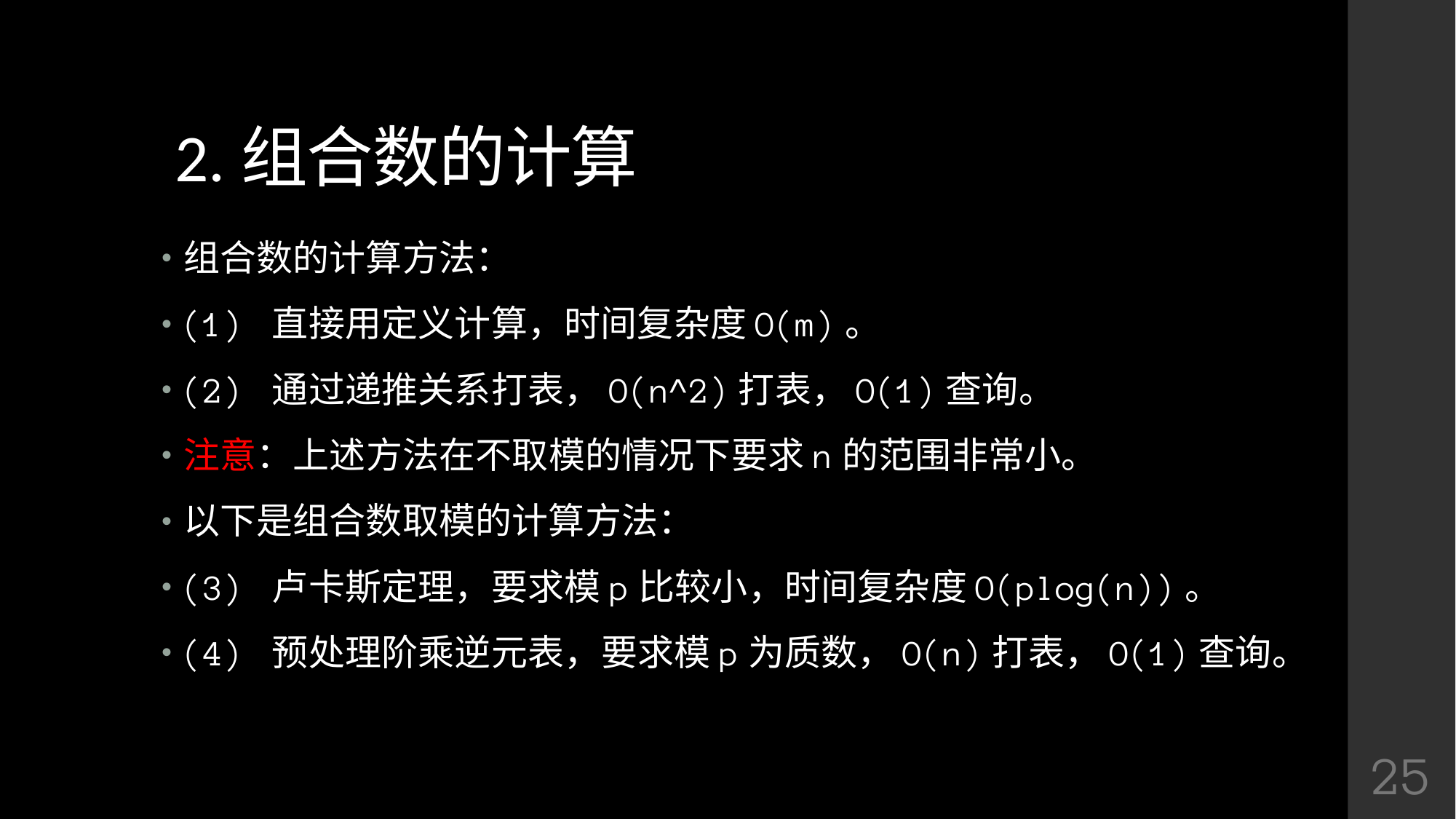

# 2.组合数的计算
组合数的计算方法：
(1) 直接用定义计算，时间复杂度O(m)。
(2) 通过递推关系打表，O(n^2)打表，O(1)查询。
注意：上述方法在不取模的情况下要求n的范围非常小。
以下是组合数取模的计算方法：
(3) 卢卡斯定理，要求模p比较小，时间复杂度O(plog(n))。
(4) 预处理阶乘逆元表，要求模p为质数，O(n)打表，O(1)查询。
25